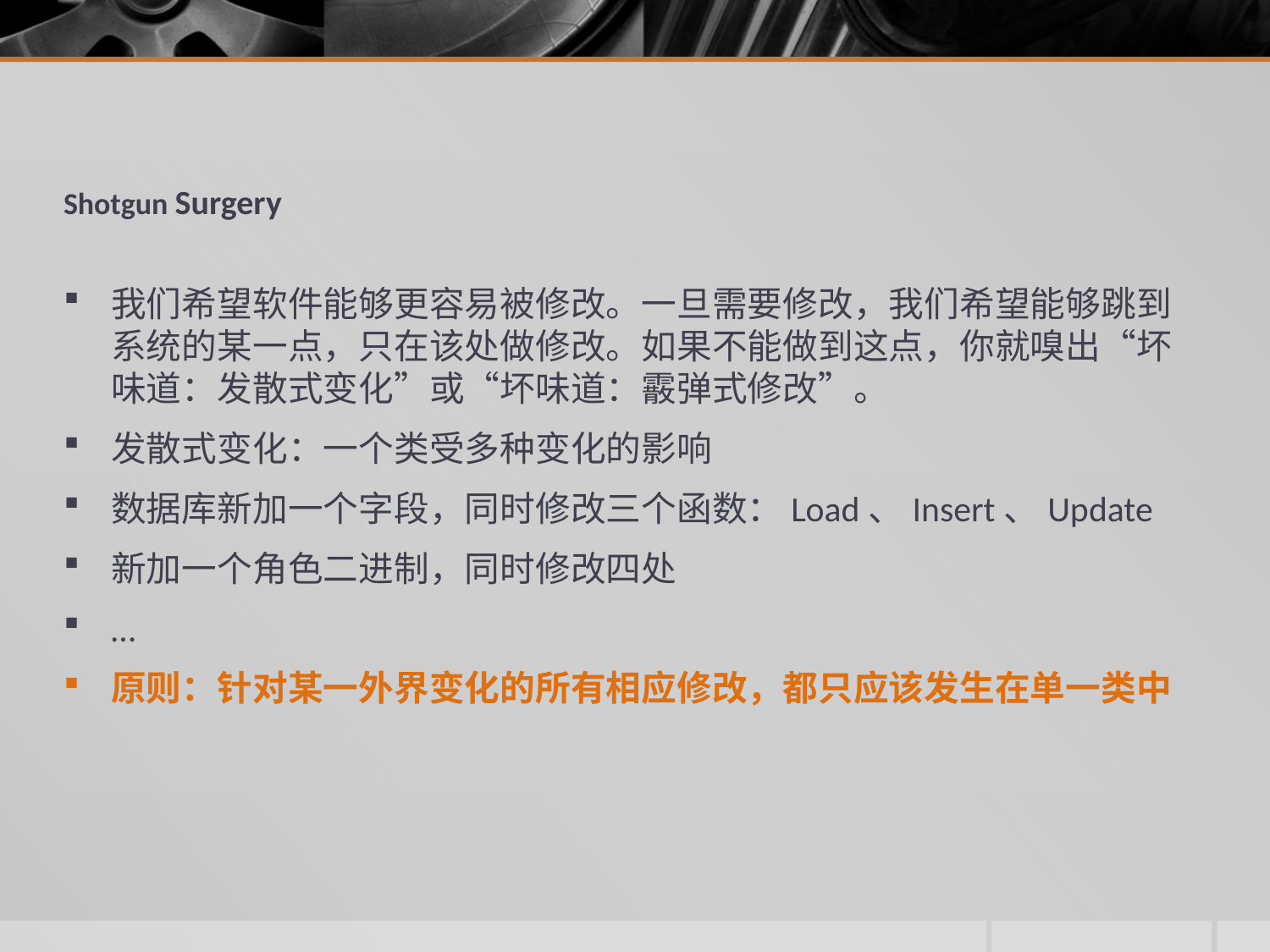

# Shotgun Surgery
我们希望软件能够更容易被修改。一旦需要修改，我们希望能够跳到系统的某一点，只在该处做修改。如果不能做到这点，你就嗅出“坏味道：发散式变化”或“坏味道：霰弹式修改”。
发散式变化：一个类受多种变化的影响
数据库新加一个字段，同时修改三个函数：Load、Insert、Update
新加一个角色二进制，同时修改四处
…
原则：针对某一外界变化的所有相应修改，都只应该发生在单一类中